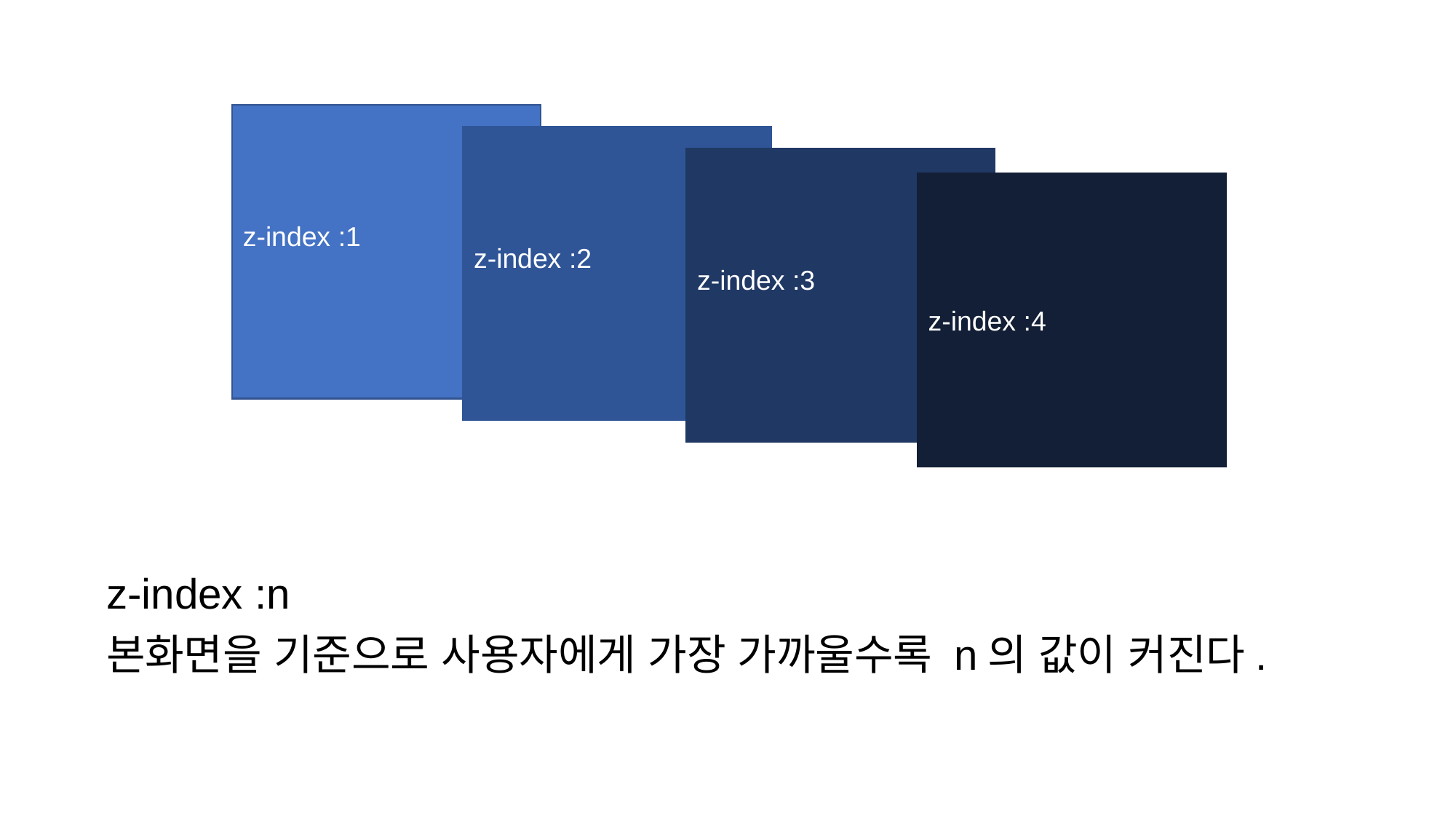

z-index :1

z-index :2

z-index :3

z-index :4
z-index :n
본화면을 기준으로 사용자에게 가장 가까울수록 n의 값이 커진다.